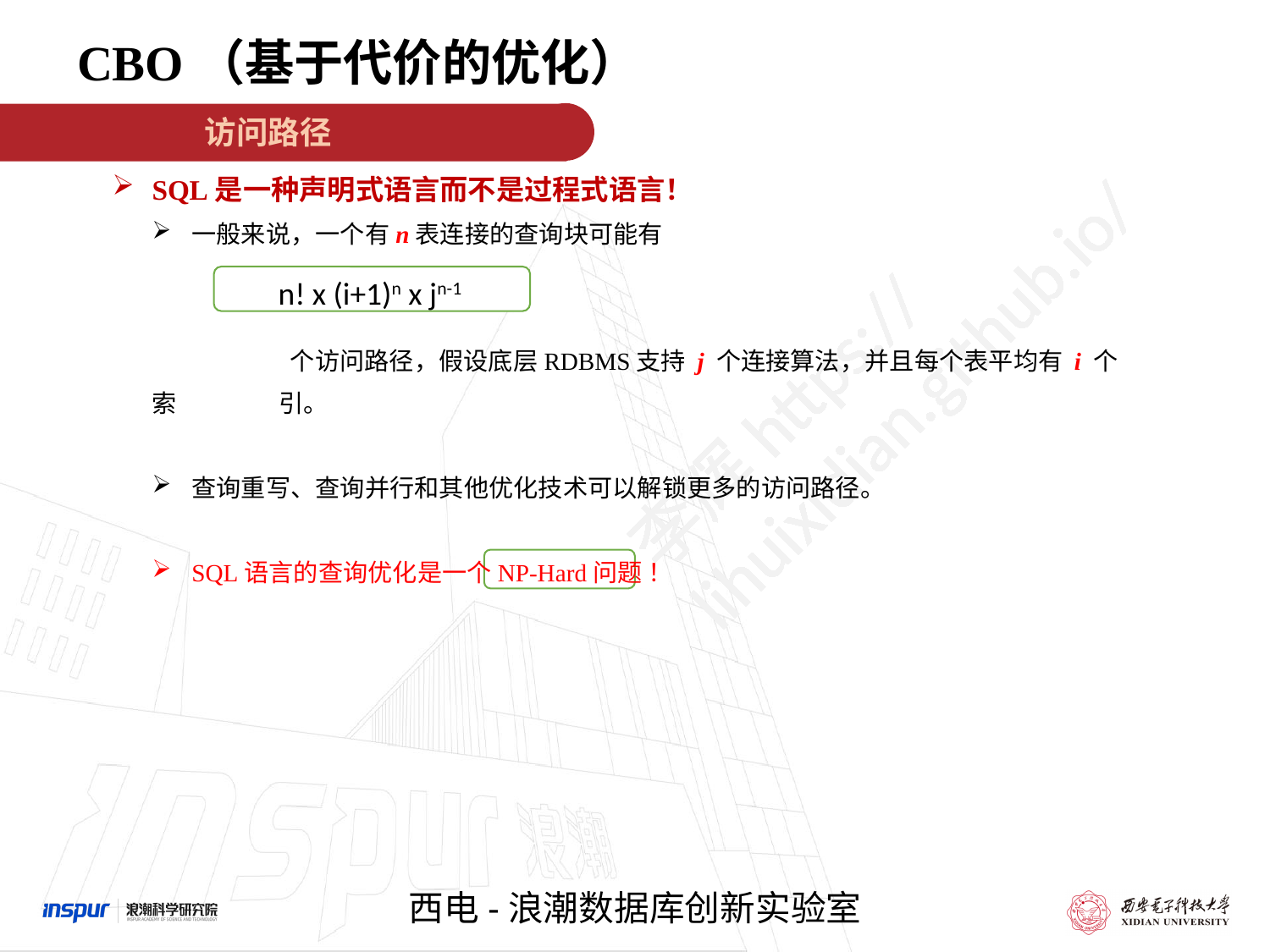

CBO（基于代价的优化）

访问路径
SQL是一种声明式语言而不是过程式语言！
一般来说，一个有n表连接的查询块可能有

	 个访问路径，假设底层RDBMS支持 j 个连接算法，并且每个表平均有 i 个索	引。

查询重写、查询并行和其他优化技术可以解锁更多的访问路径。

SQL语言的查询优化是一个NP-Hard问题 ！

n! x (i+1)n x jn-1